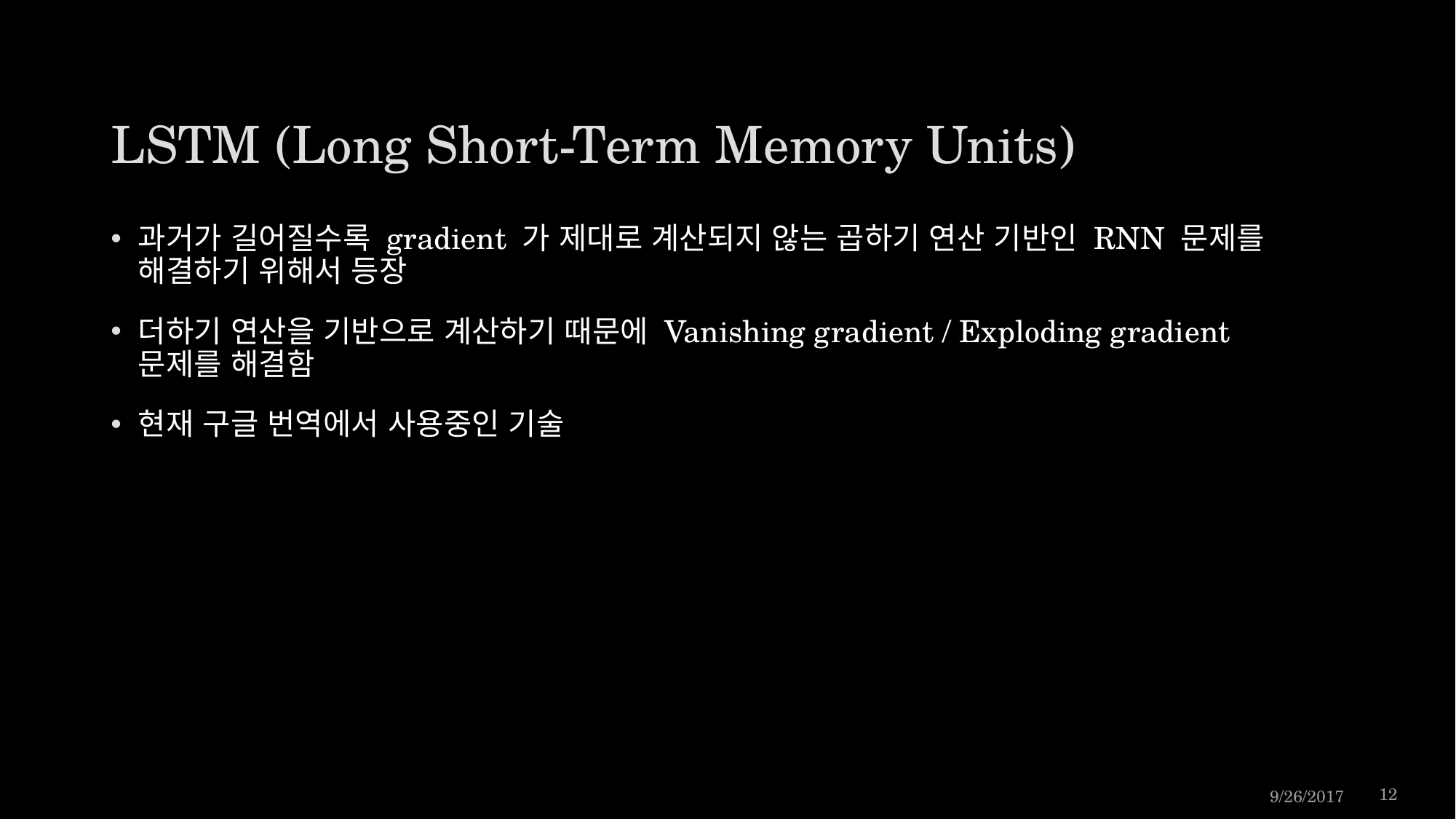

# LSTM (Long Short-Term Memory Units)
과거가 길어질수록 gradient 가 제대로 계산되지 않는 곱하기 연산 기반인 RNN 문제를  해결하기 위해서 등장
더하기 연산을 기반으로 계산하기 때문에 Vanishing gradient / Exploding gradient       문제를 해결함
현재 구글 번역에서 사용중인 기술

9/26/2017
12